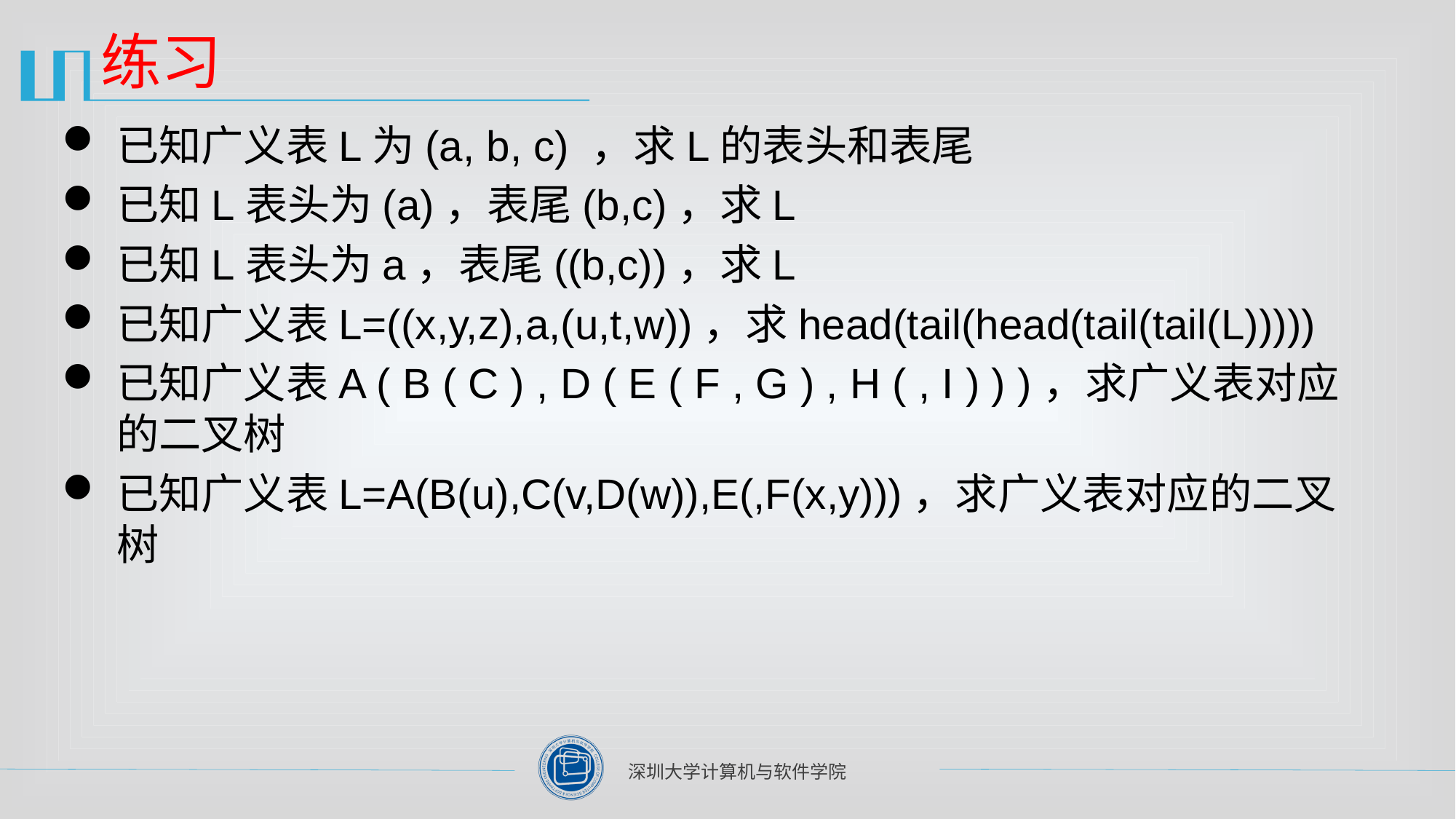

# 练习
已知广义表L为(a, b, c) ，求L的表头和表尾
已知L表头为(a)，表尾(b,c)，求L
已知L表头为a，表尾((b,c))，求L
已知广义表L=((x,y,z),a,(u,t,w))，求head(tail(head(tail(tail(L)))))
已知广义表A ( B ( C ) , D ( E ( F , G ) , H ( , I ) ) )，求广义表对应的二叉树
已知广义表L=A(B(u),C(v,D(w)),E(,F(x,y)))，求广义表对应的二叉树

35